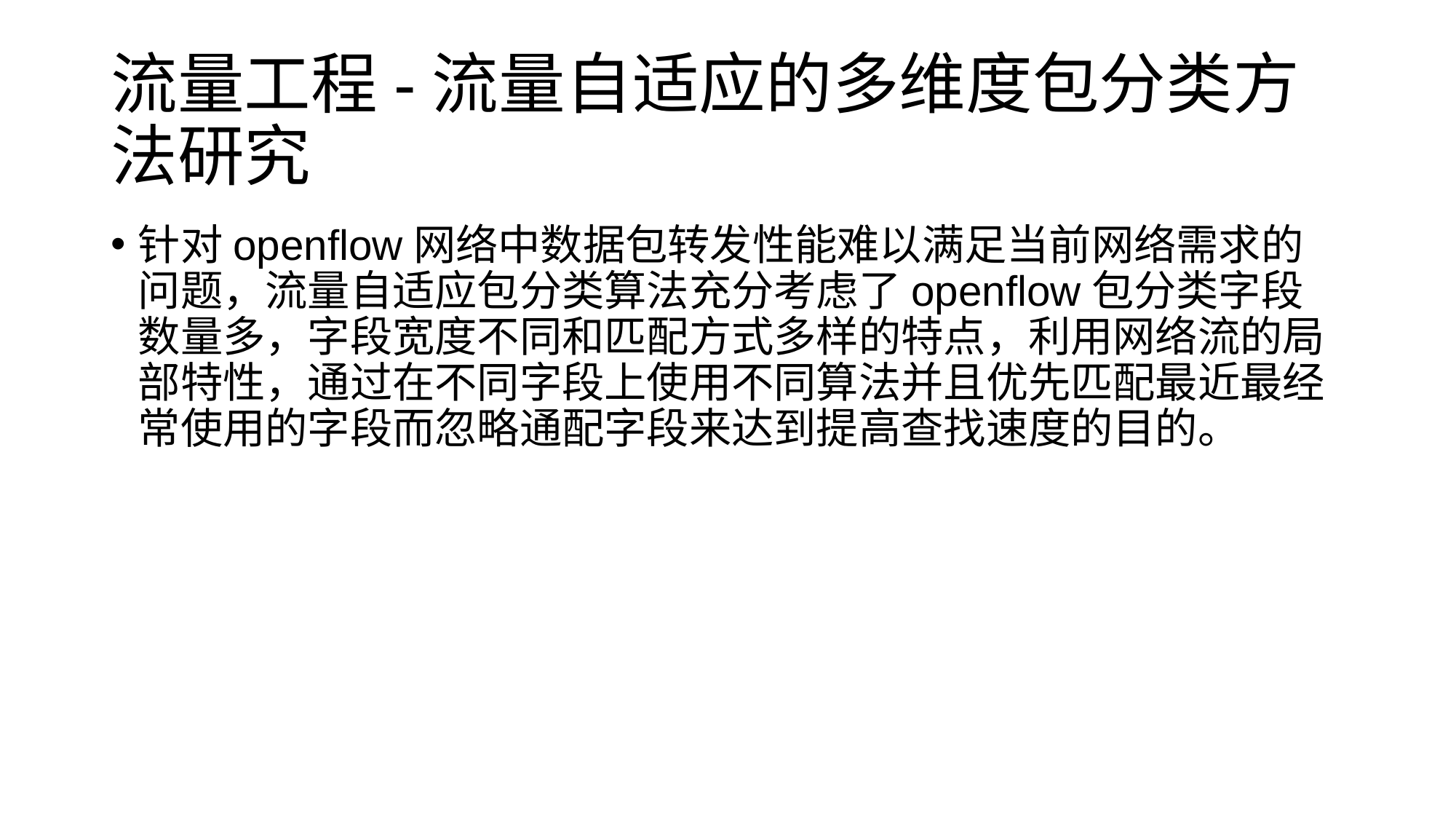

# 流量工程-流量自适应的多维度包分类方法研究
针对openflow网络中数据包转发性能难以满足当前网络需求的问题，流量自适应包分类算法充分考虑了openflow包分类字段数量多，字段宽度不同和匹配方式多样的特点，利用网络流的局部特性，通过在不同字段上使用不同算法并且优先匹配最近最经常使用的字段而忽略通配字段来达到提高查找速度的目的。